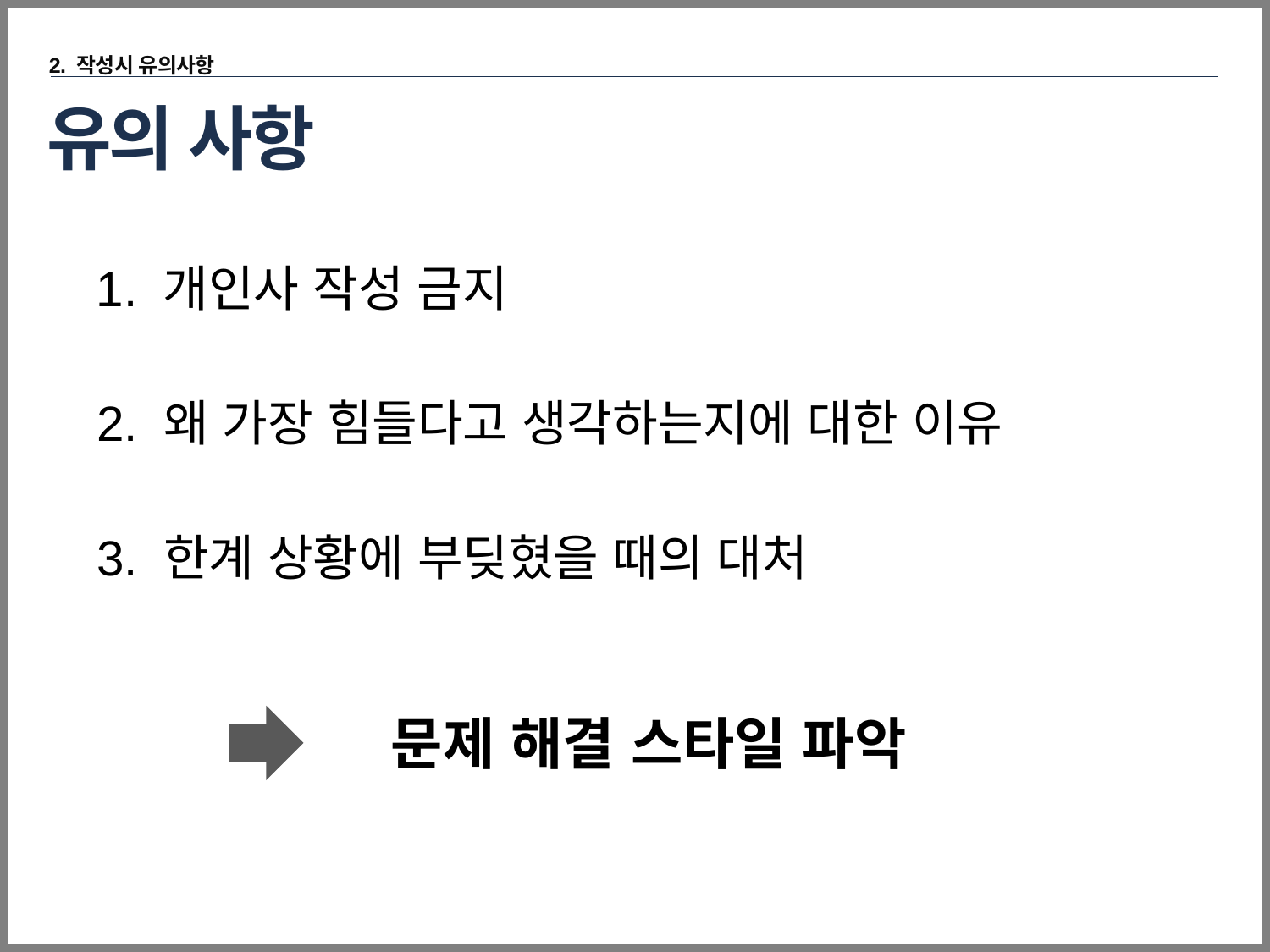

2. 작성시 유의사항
# 유의 사항
1. 개인사 작성 금지
2. 왜 가장 힘들다고 생각하는지에 대한 이유
3. 한계 상황에 부딪혔을 때의 대처
문제 해결 스타일 파악